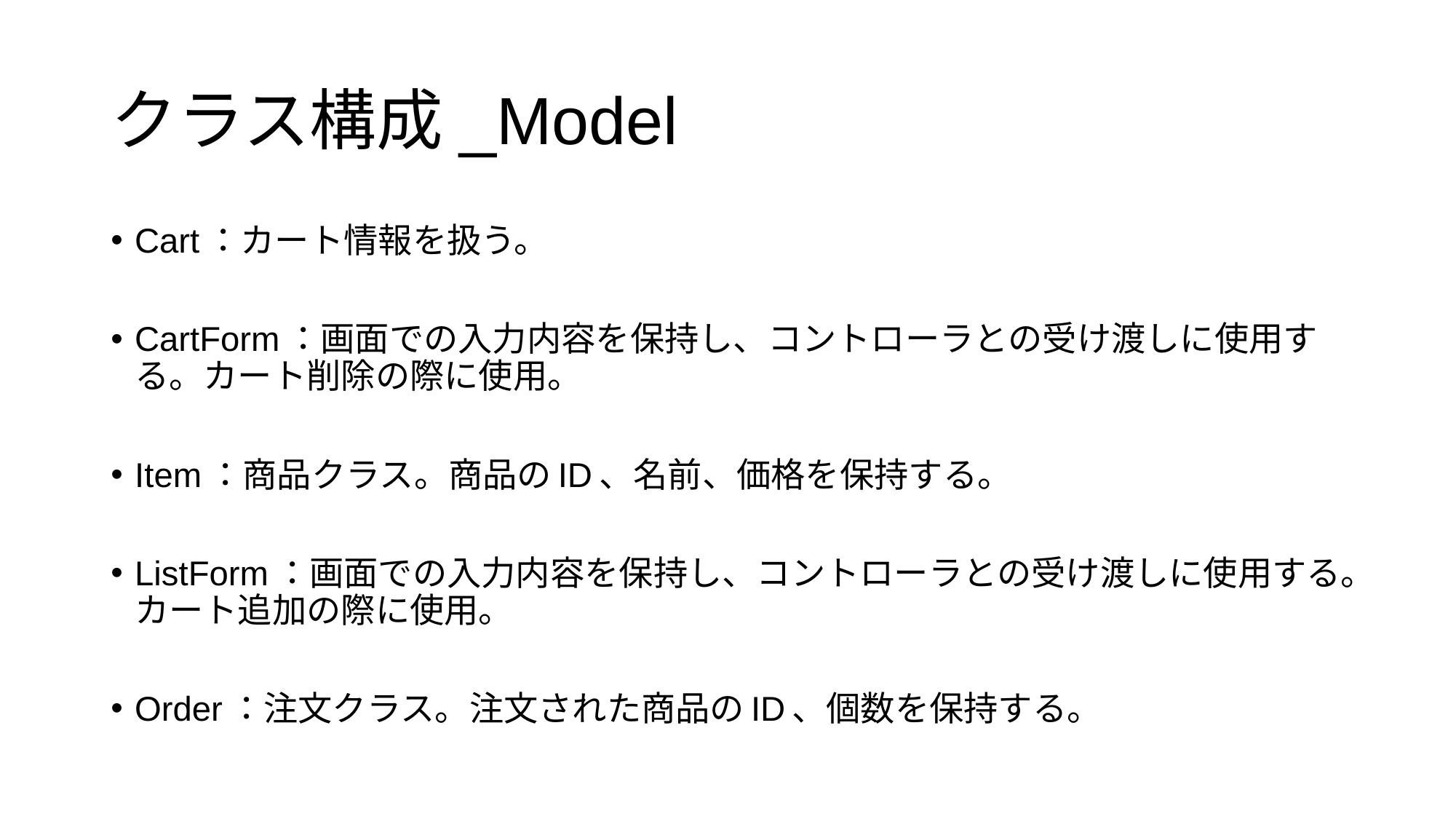

# クラス構成_Model
Cart：カート情報を扱う。

CartForm：画面での入力内容を保持し、コントローラとの受け渡しに使用する。カート削除の際に使用。

Item：商品クラス。商品のID、名前、価格を保持する。

ListForm：画面での入力内容を保持し、コントローラとの受け渡しに使用する。カート追加の際に使用。

Order：注文クラス。注文された商品のID、個数を保持する。